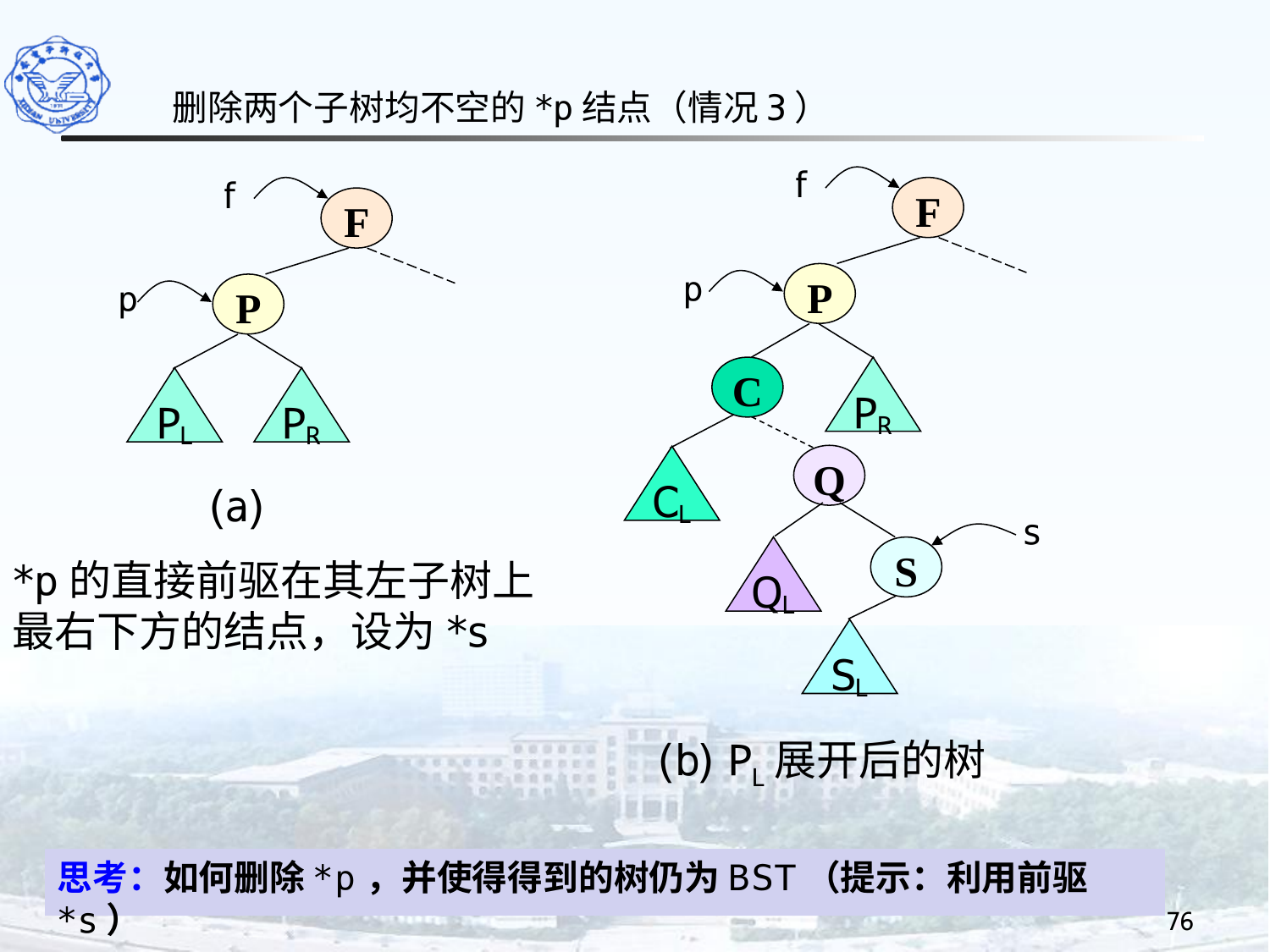

删除两个子树均不空的*p结点（情况3）
f

F

p
P

C
PR

Q
CL

s

QL
S

SL
(b) PL展开后的树
f

F

P

PL
PR
(a)
p
*p的直接前驱在其左子树上最右下方的结点，设为*s
思考：如何删除*p，并使得得到的树仍为BST（提示：利用前驱*s）
76